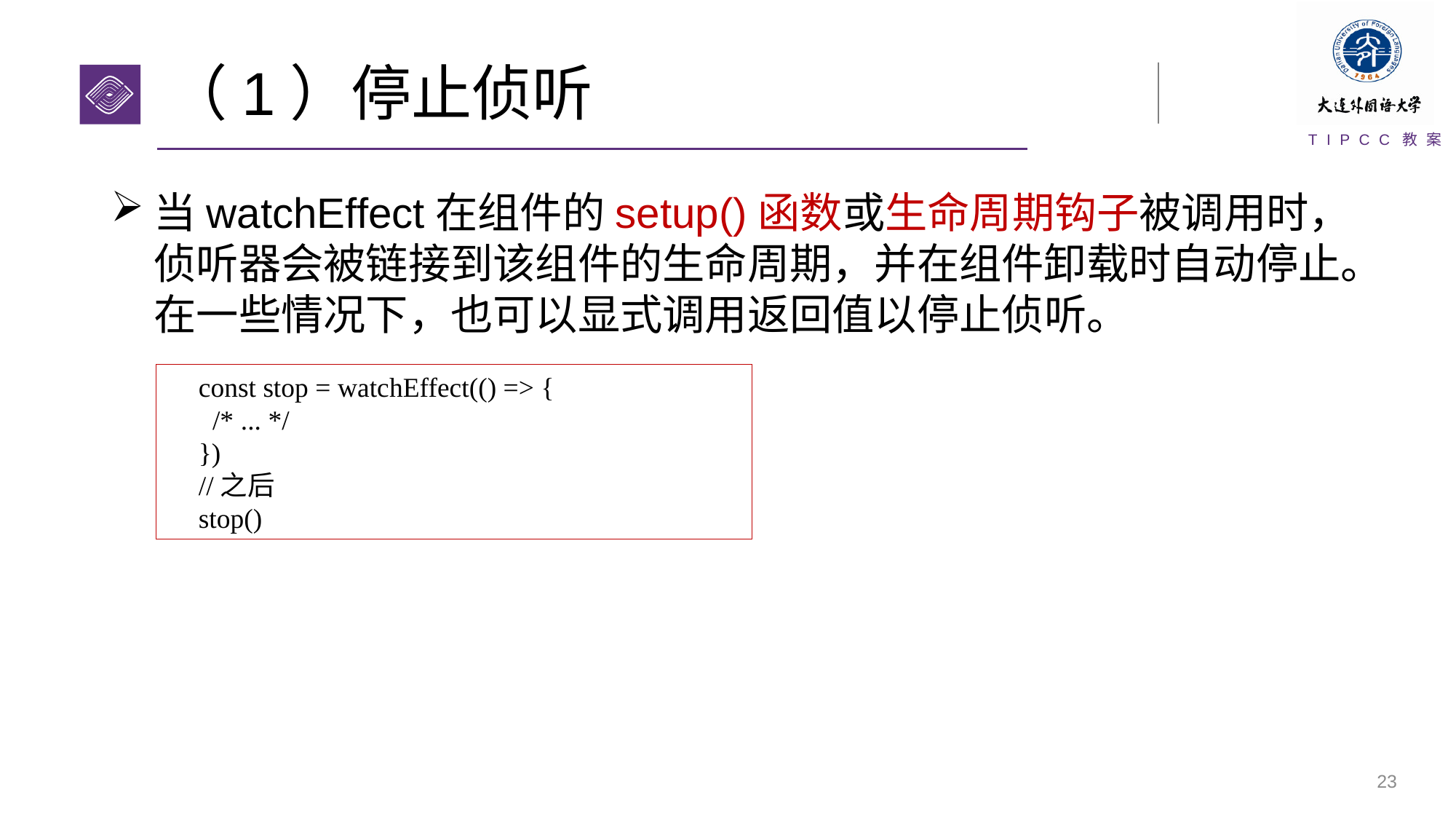

# （1）停止侦听
当watchEffect在组件的setup()函数或生命周期钩子被调用时，侦听器会被链接到该组件的生命周期，并在组件卸载时自动停止。在一些情况下，也可以显式调用返回值以停止侦听。
const stop = watchEffect(() => {
  /* ... */
})
//之后
stop()
23